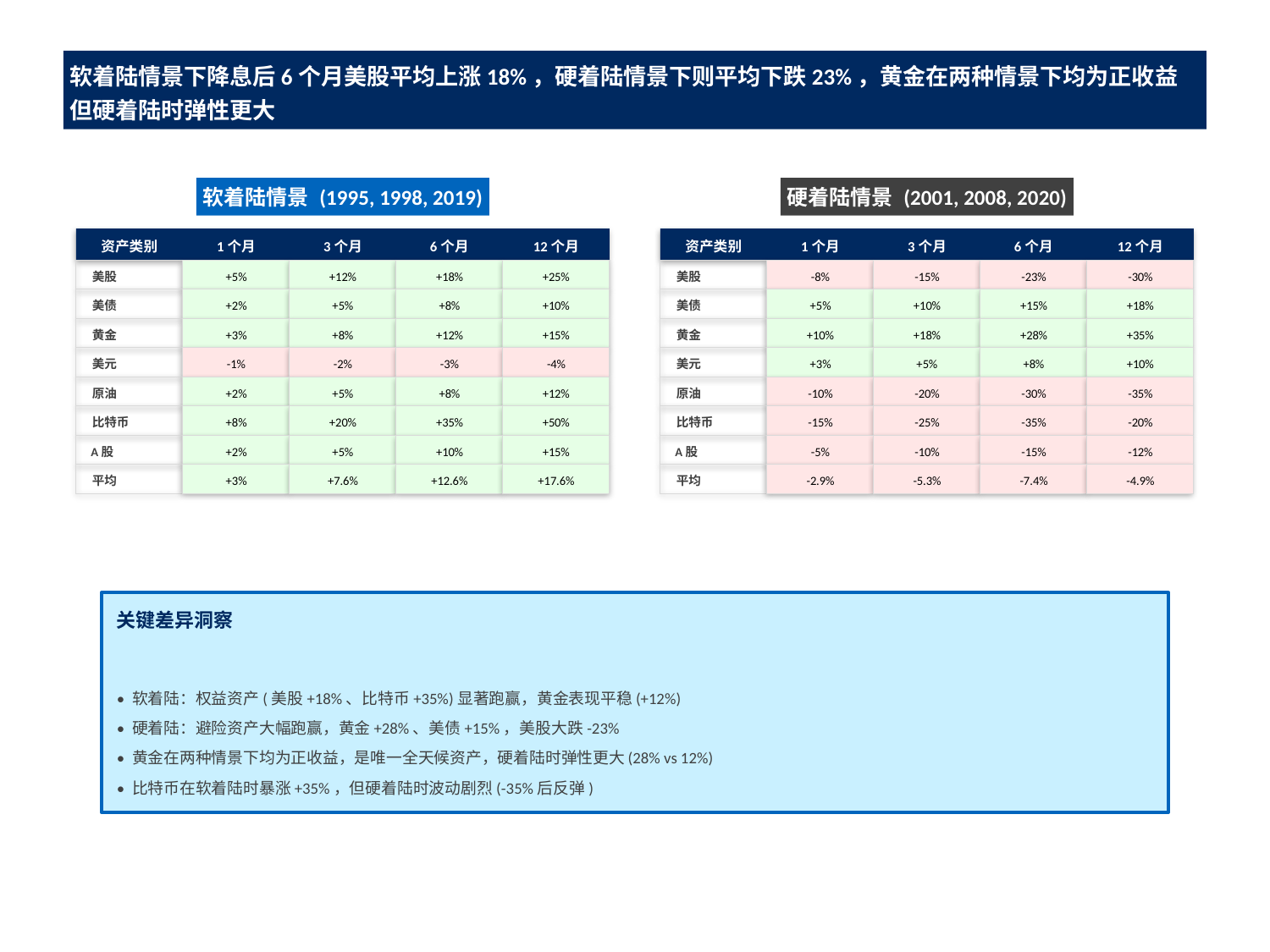

软着陆情景下降息后6个月美股平均上涨18%，硬着陆情景下则平均下跌23%，黄金在两种情景下均为正收益但硬着陆时弹性更大
软着陆情景 (1995, 1998, 2019)
硬着陆情景 (2001, 2008, 2020)

资产类别
1个月
3个月
6个月
12个月
资产类别
1个月
3个月
6个月
12个月

美股
+5%
+12%
+18%
+25%
美股
-8%
-15%
-23%
-30%

美债
+2%
+5%
+8%
+10%
美债
+5%
+10%
+15%
+18%

黄金
+3%
+8%
+12%
+15%
黄金
+10%
+18%
+28%
+35%

美元
-1%
-2%
-3%
-4%
美元
+3%
+5%
+8%
+10%

原油
+2%
+5%
+8%
+12%
原油
-10%
-20%
-30%
-35%

比特币
+8%
+20%
+35%
+50%
比特币
-15%
-25%
-35%
-20%

A股
+2%
+5%
+10%
+15%
A股
-5%
-10%
-15%
-12%

平均
+3%
+7.6%
+12.6%
+17.6%
平均
-2.9%
-5.3%
-7.4%
-4.9%
关键差异洞察

• 软着陆：权益资产(美股+18%、比特币+35%)显著跑赢，黄金表现平稳(+12%)
• 硬着陆：避险资产大幅跑赢，黄金+28%、美债+15%，美股大跌-23%
• 黄金在两种情景下均为正收益，是唯一全天候资产，硬着陆时弹性更大(28% vs 12%)
• 比特币在软着陆时暴涨+35%，但硬着陆时波动剧烈(-35%后反弹)